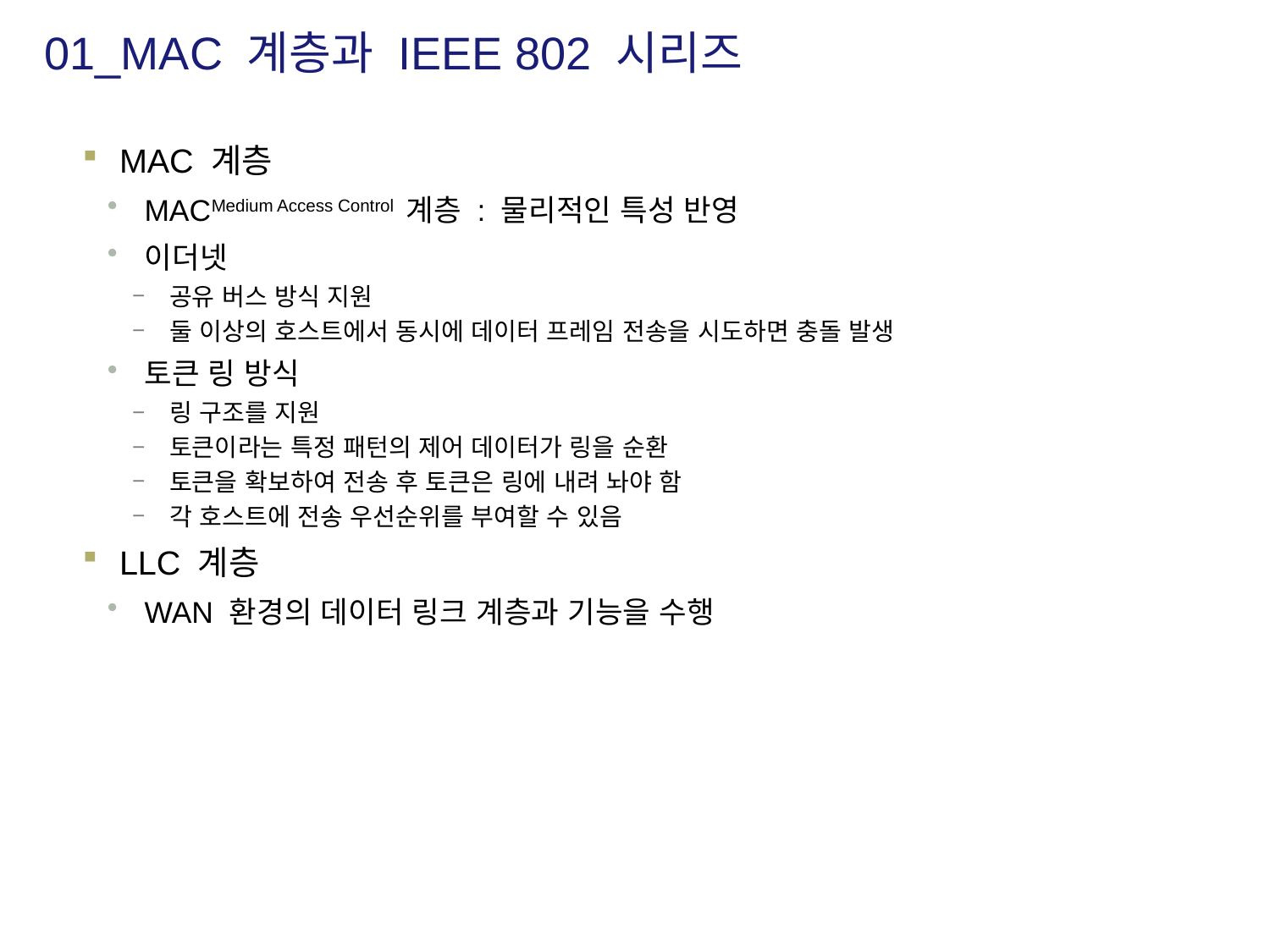

# 01_MAC 계층과 IEEE 802 시리즈
MAC 계층
MACMedium Access Control 계층 : 물리적인 특성 반영
이더넷
공유 버스 방식 지원
둘 이상의 호스트에서 동시에 데이터 프레임 전송을 시도하면 충돌 발생
토큰 링 방식
링 구조를 지원
토큰이라는 특정 패턴의 제어 데이터가 링을 순환
토큰을 확보하여 전송 후 토큰은 링에 내려 놔야 함
각 호스트에 전송 우선순위를 부여할 수 있음
LLC 계층
WAN 환경의 데이터 링크 계층과 기능을 수행